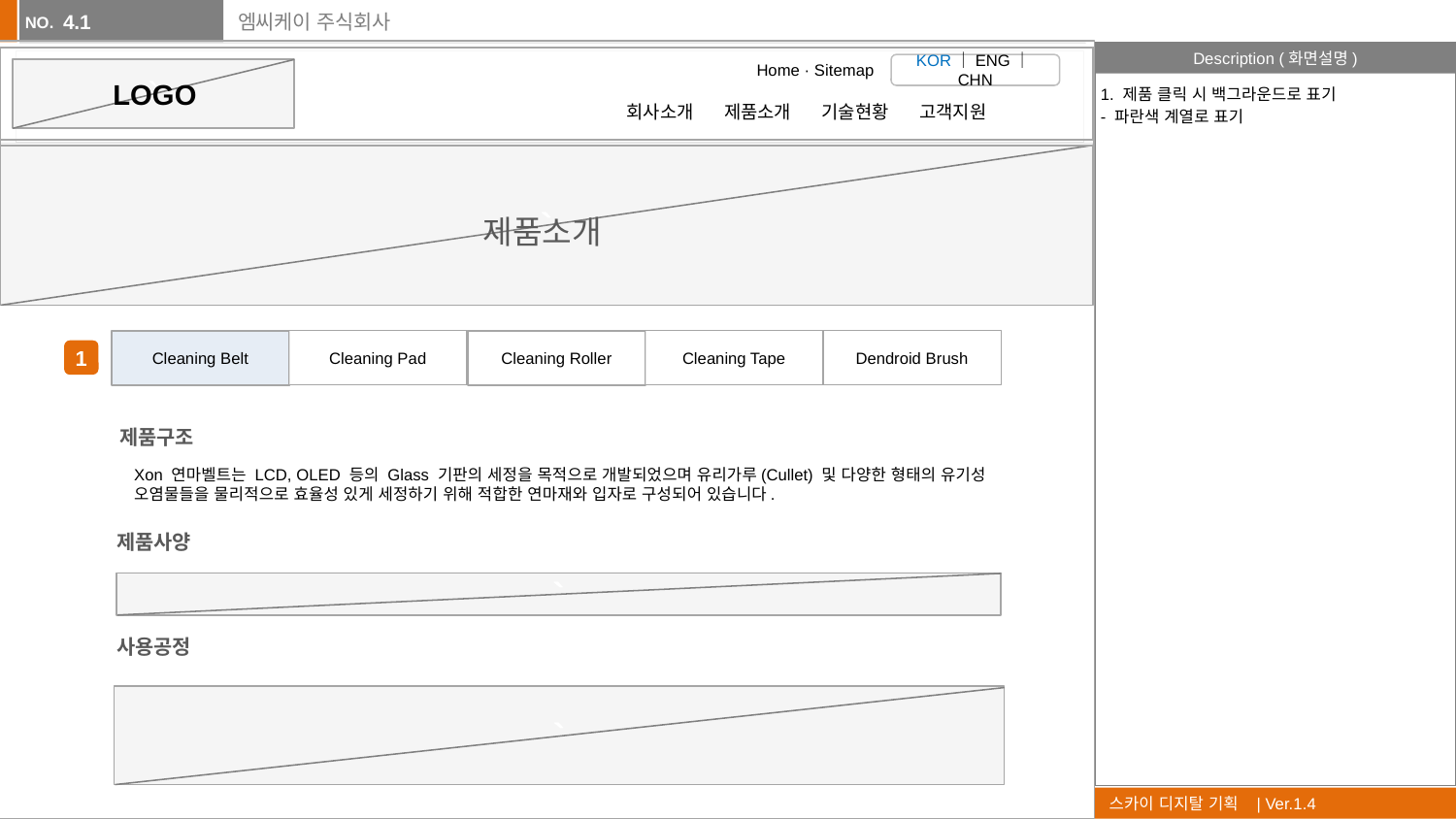

4.1
# 엠씨케이 주식회사

`

`
Home · Sitemap
KOR｜ENG｜CHN
`
LOGO
1. 제품 클릭 시 백그라운드로 표기
- 파란색 계열로 표기
회사소개      제품소개      기술현황      고객지원
`
제품소개
Cleaning Pad
Cleaning Tape
Dendroid Brush
Cleaning Belt
Cleaning Roller
1
제품구조
Xon 연마벨트는 LCD, OLED 등의 Glass 기판의 세정을 목적으로 개발되었으며 유리가루(Cullet) 및 다양한 형태의 유기성 오염물들을 물리적으로 효율성 있게 세정하기 위해 적합한 연마재와 입자로 구성되어 있습니다.
제품사양
`
사용공정
공지사항
`